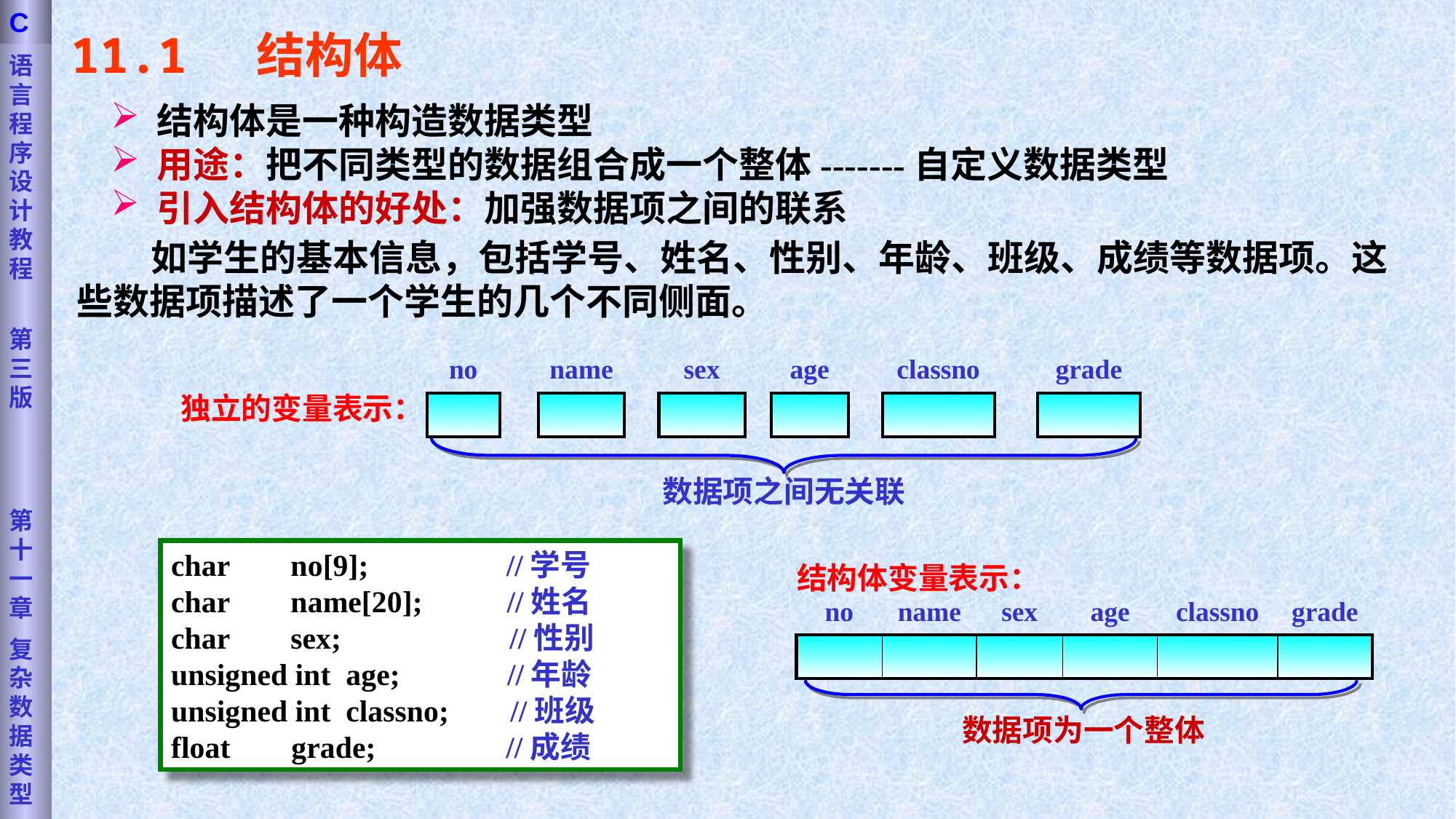

语言程序设计教程
第三版

第十一章
复杂数据类型
C
11.1  结构体
 结构体是一种构造数据类型
 用途：把不同类型的数据组合成一个整体-------自定义数据类型
 引入结构体的好处：加强数据项之间的联系
        如学生的基本信息，包括学号、姓名、性别、年龄、班级、成绩等数据项。这些数据项描述了一个学生的几个不同侧面。
| no |  | name |  | sex |  | age |  | classno |  | grade |
| --- | --- | --- | --- | --- | --- | --- | --- | --- | --- | --- |
|  |  |  |  |  |  |  |  |  |  |  |
独立的变量表示：

数据项之间无关联
char        no[9];                  //学号
char        name[20];           //姓名
char        sex;                      //性别
unsigned int  age;              //年龄
unsigned int  classno;        //班级
float        grade;                 //成绩
结构体变量表示：
| no | name | sex | age | classno | grade |
| --- | --- | --- | --- | --- | --- |
|  |  |  |  |  |  |

数据项为一个整体